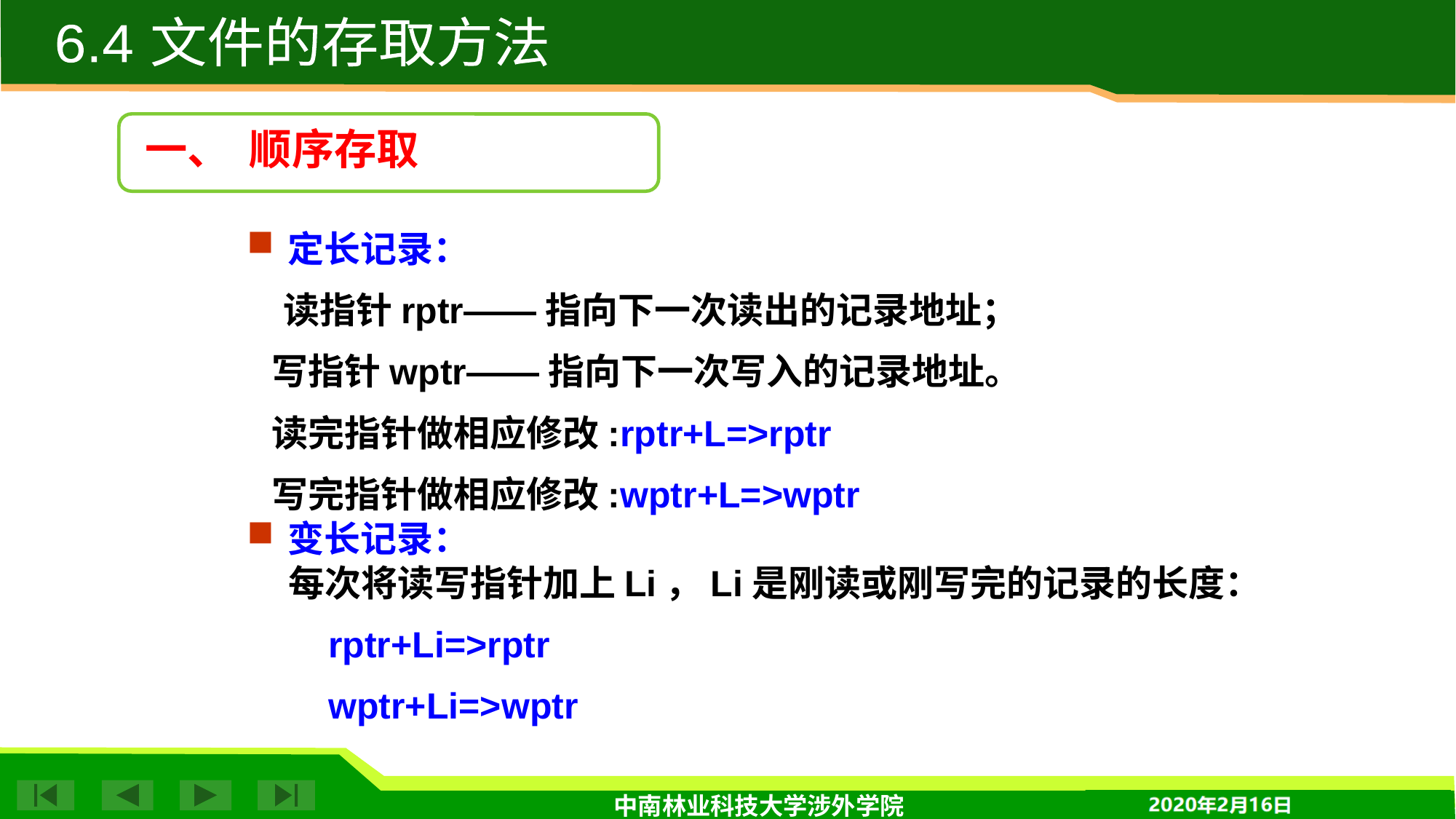

6.4 文件的存取方法

一、  顺序存取
定长记录：
　读指针rptr——指向下一次读出的记录地址；
  写指针wptr——指向下一次写入的记录地址。
  读完指针做相应修改:rptr+L=>rptr
  写完指针做相应修改:wptr+L=>wptr
变长记录：
    每次将读写指针加上Li，Li是刚读或刚写完的记录的长度：
　　rptr+Li=>rptr
　　wptr+Li=>wptr